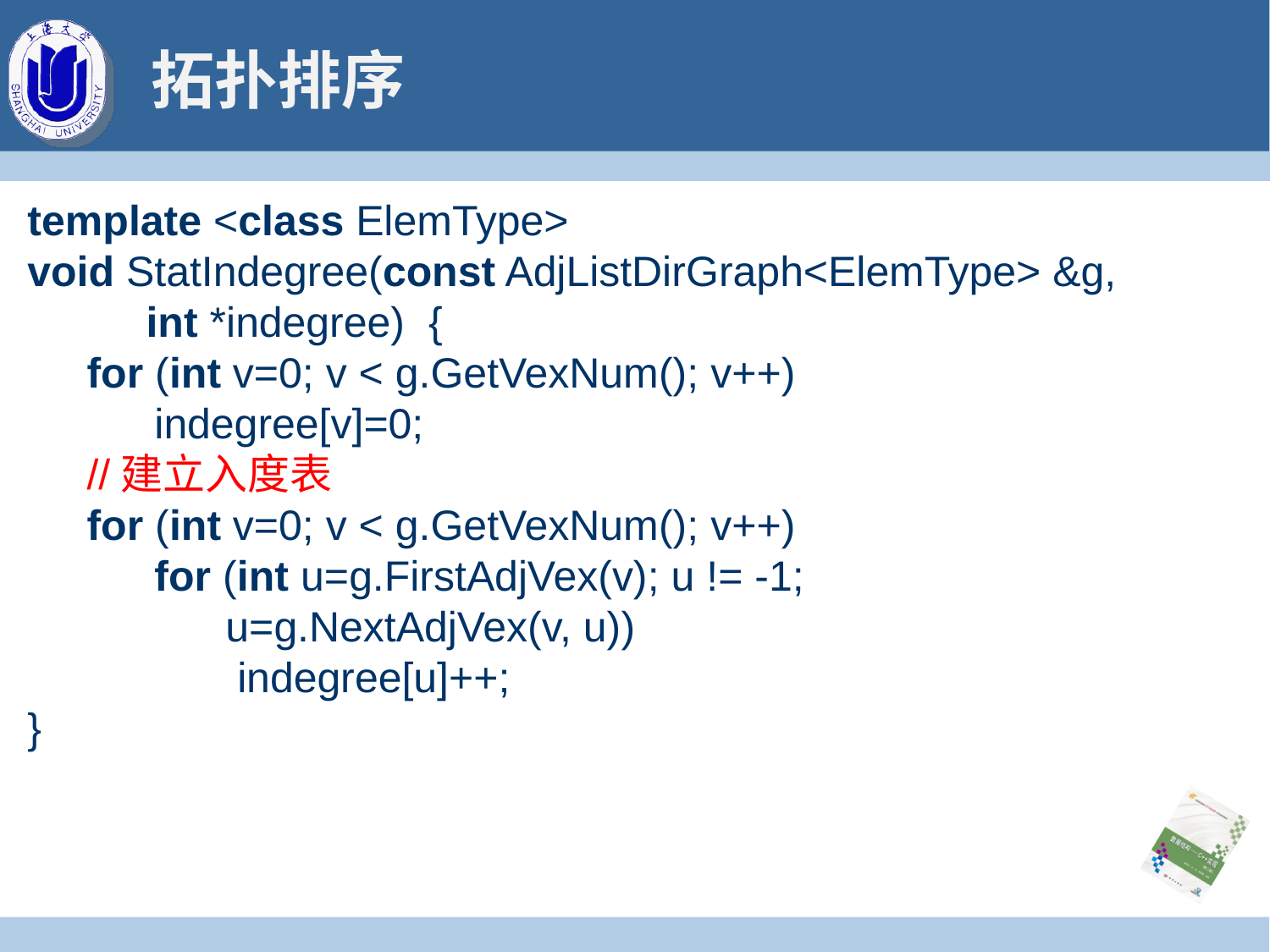

# 拓扑排序
template <class ElemType>
void StatIndegree(const AdjListDirGraph<ElemType> &g,
          int *indegree)  {
     for (int v=0; v < g.GetVexNum(); v++)
	indegree[v]=0;
     //建立入度表
     for (int v=0; v < g.GetVexNum(); v++)
	for (int u=g.FirstAdjVex(v); u != -1;
	      u=g.NextAdjVex(v, u))
	       indegree[u]++;
}